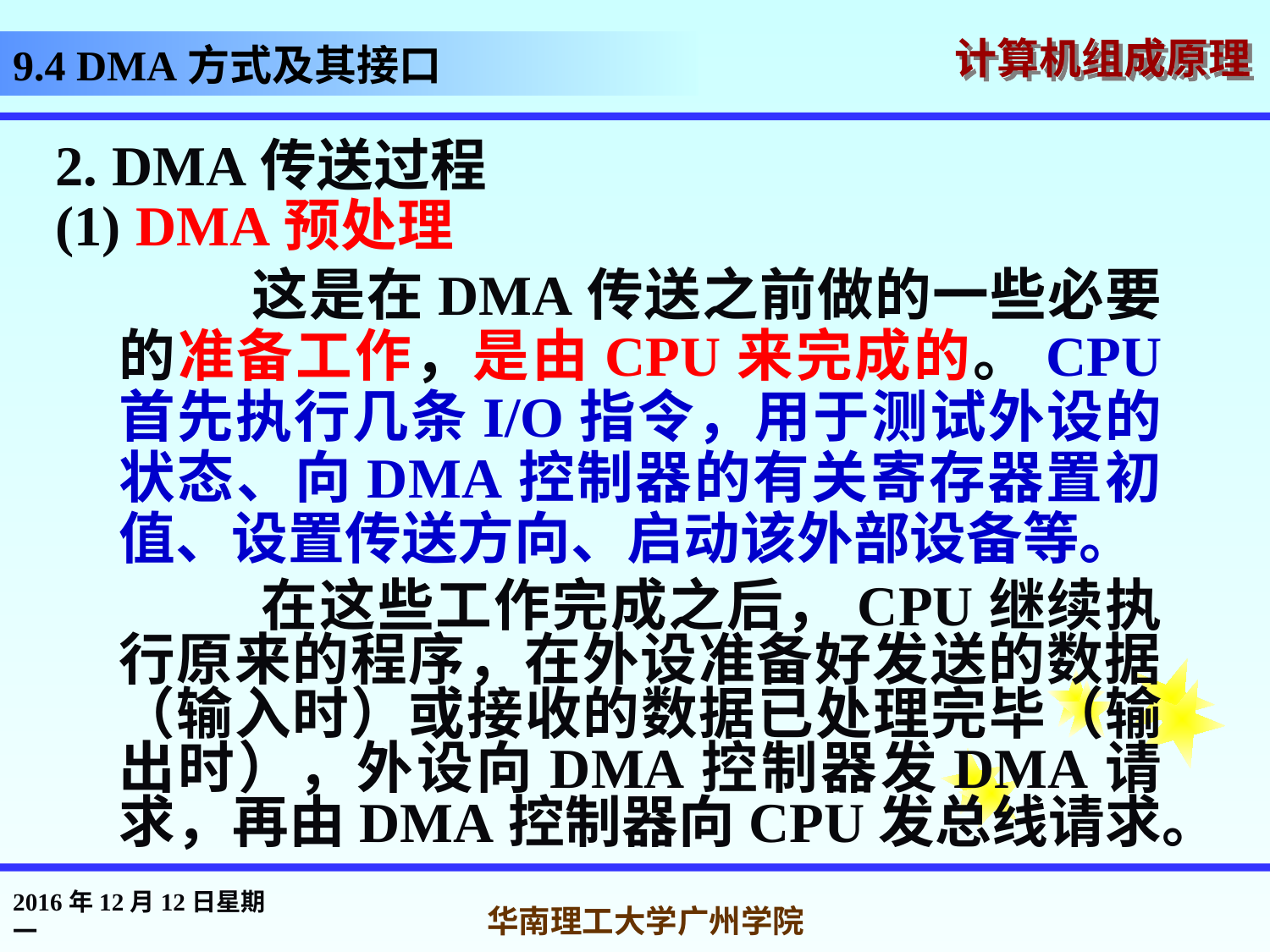

# 9.4 DMA方式及其接口
2. DMA传送过程
(1) DMA预处理
             这是在DMA传送之前做的一些必要的准备工作，是由CPU来完成的。CPU 首先执行几条I/O指令，用于测试外设的状态、向DMA控制器的有关寄存器置初值、设置传送方向、启动该外部设备等。
             在这些工作完成之后，CPU继续执行原来的程序，在外设准备好发送的数据（输入时）或接收的数据已处理完毕（输出时），外设向DMA控制器发DMA请求，再由DMA控制器向CPU发总线请求。
2016年12月12日星期一
华南理工大学广州学院